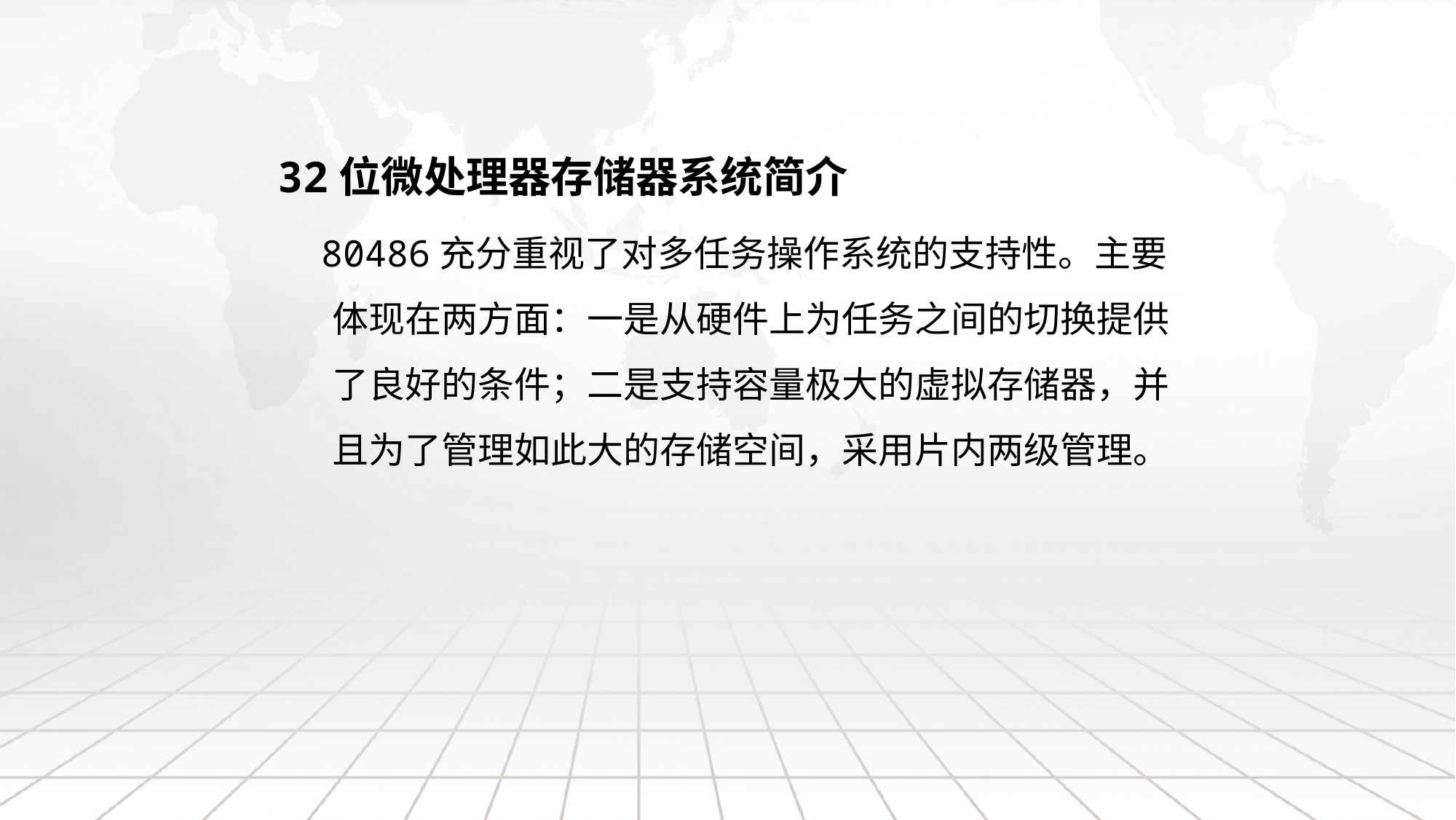

32位微处理器存储器系统简介
  80486充分重视了对多任务操作系统的支持性。主要体现在两方面：一是从硬件上为任务之间的切换提供了良好的条件；二是支持容量极大的虚拟存储器，并且为了管理如此大的存储空间，采用片内两级管理。